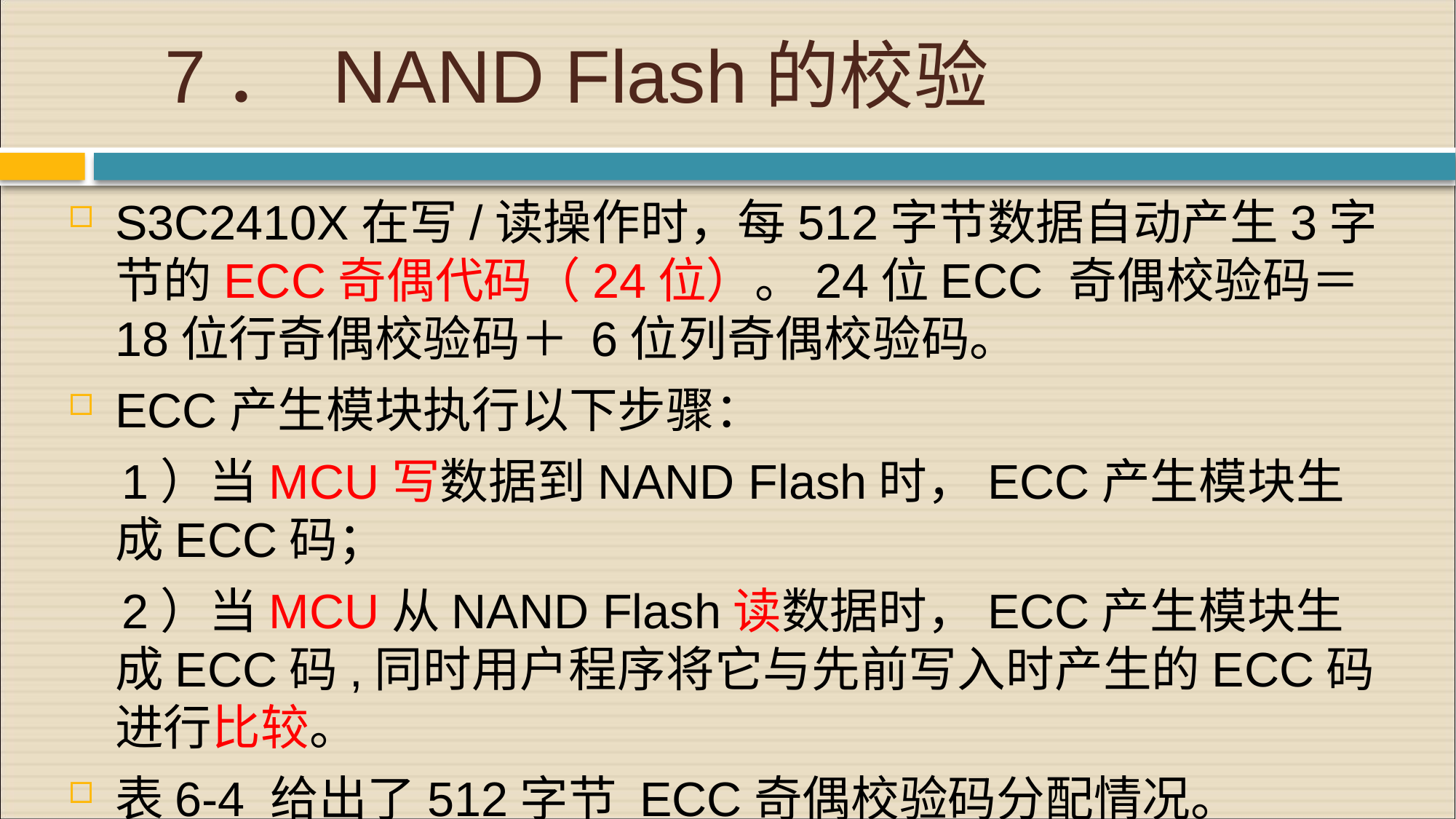

# 7． NAND Flash的校验
S3C2410X在写/读操作时，每512字节数据自动产生3字节的ECC奇偶代码（24位）。24位ECC 奇偶校验码＝18位行奇偶校验码＋ 6位列奇偶校验码。
ECC产生模块执行以下步骤：
    1）当MCU写数据到NAND Flash时，ECC产生模块生成ECC码；
    2）当MCU从NAND Flash读数据时，ECC产生模块生成ECC码,同时用户程序将它与先前写入时产生的ECC码进行比较。
表6-4 给出了512字节 ECC奇偶校验码分配情况。